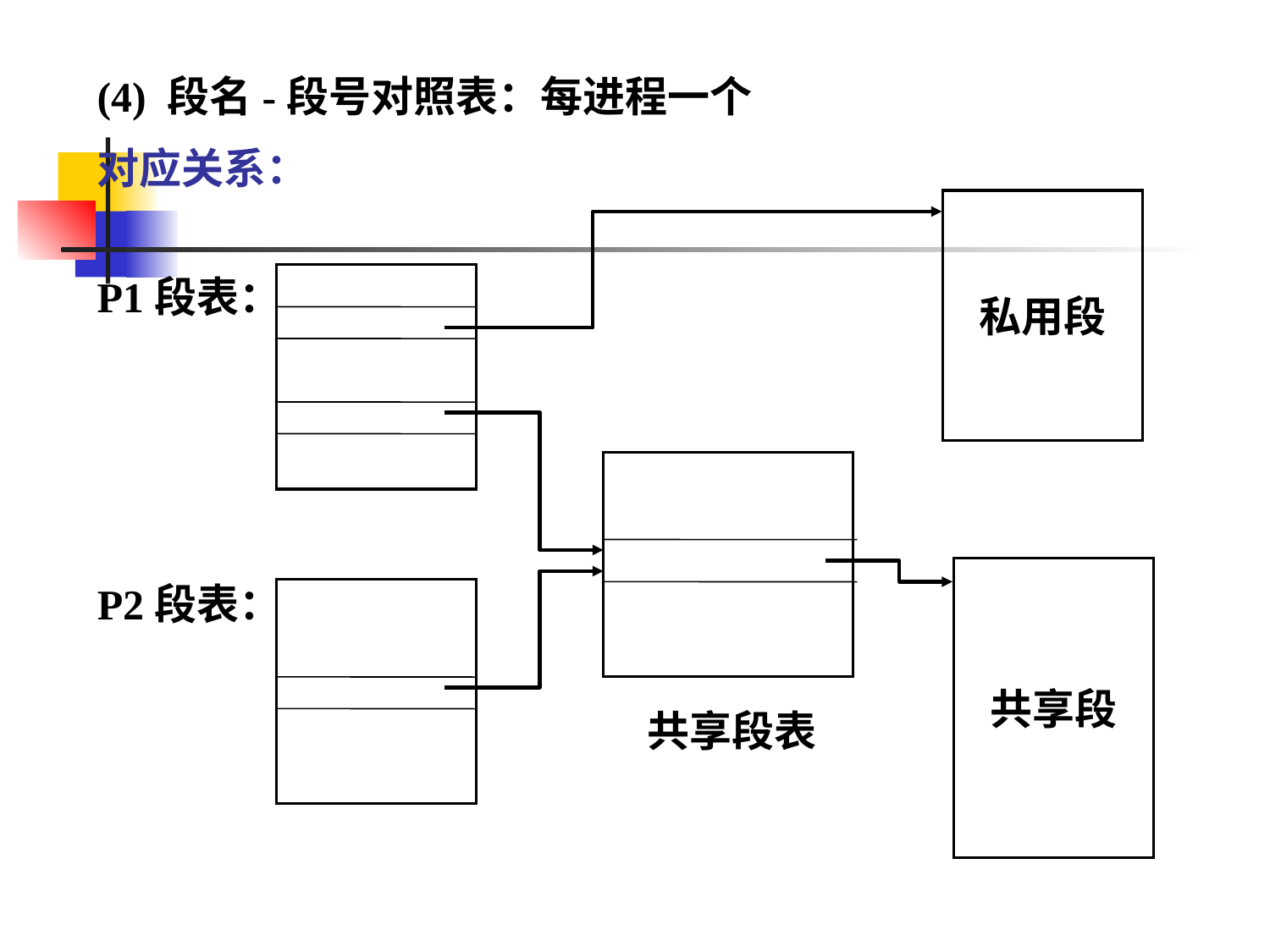

(4) 段名-段号对照表：每进程一个
对应关系：
私用段

P1段表：

共享段

P2段表：

共享段表